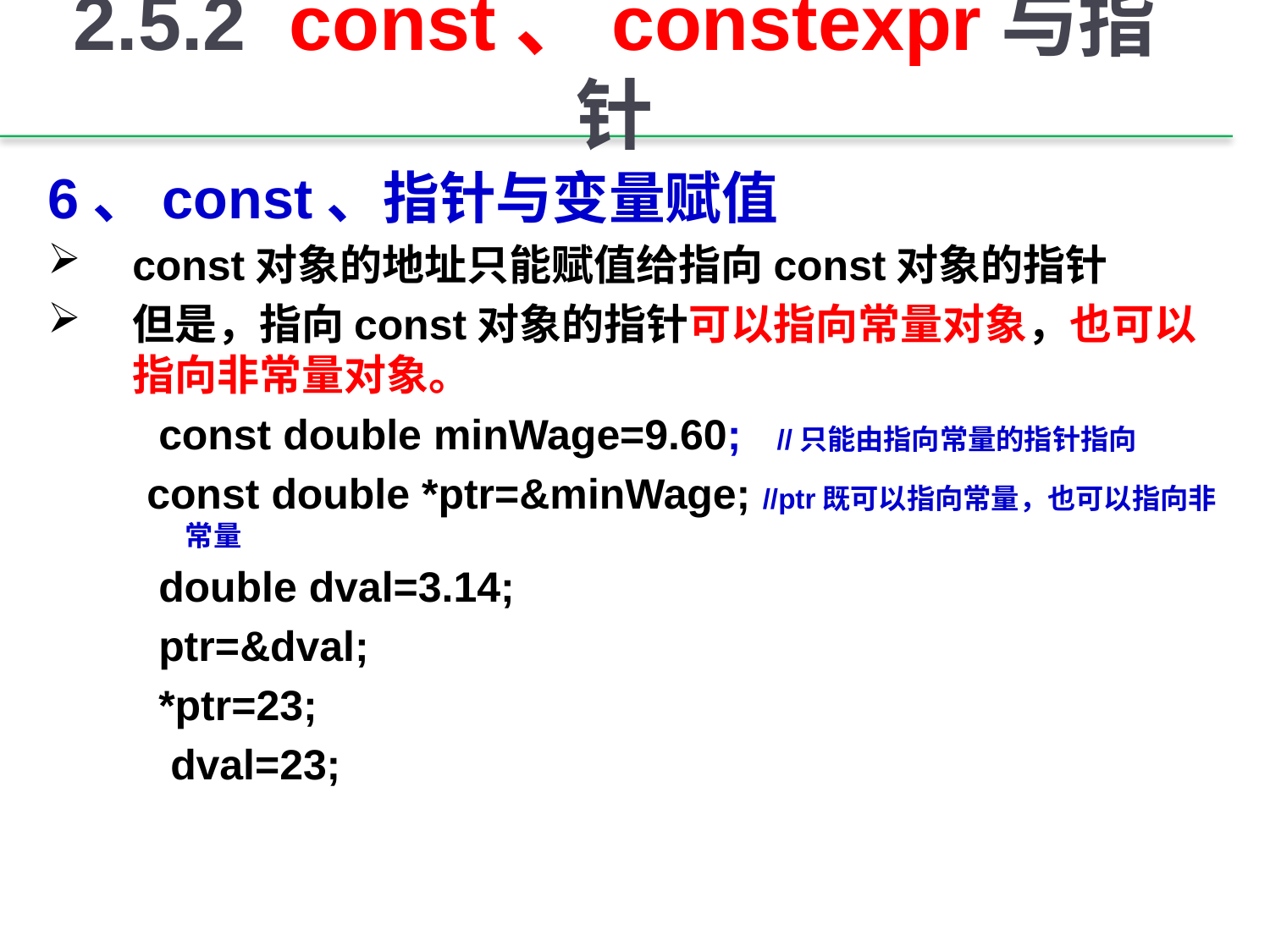

# 2.5.2  const、constexpr与指针
6、const、指针与变量赋值
const对象的地址只能赋值给指向const对象的指针
但是，指向const对象的指针可以指向常量对象，也可以指向非常量对象。
    const double minWage=9.60;   //只能由指向常量的指针指向
   const double *ptr=&minWage; //ptr既可以指向常量，也可以指向非常量
    double dval=3.14;
    ptr=&dval;
    *ptr=23;
     dval=23;